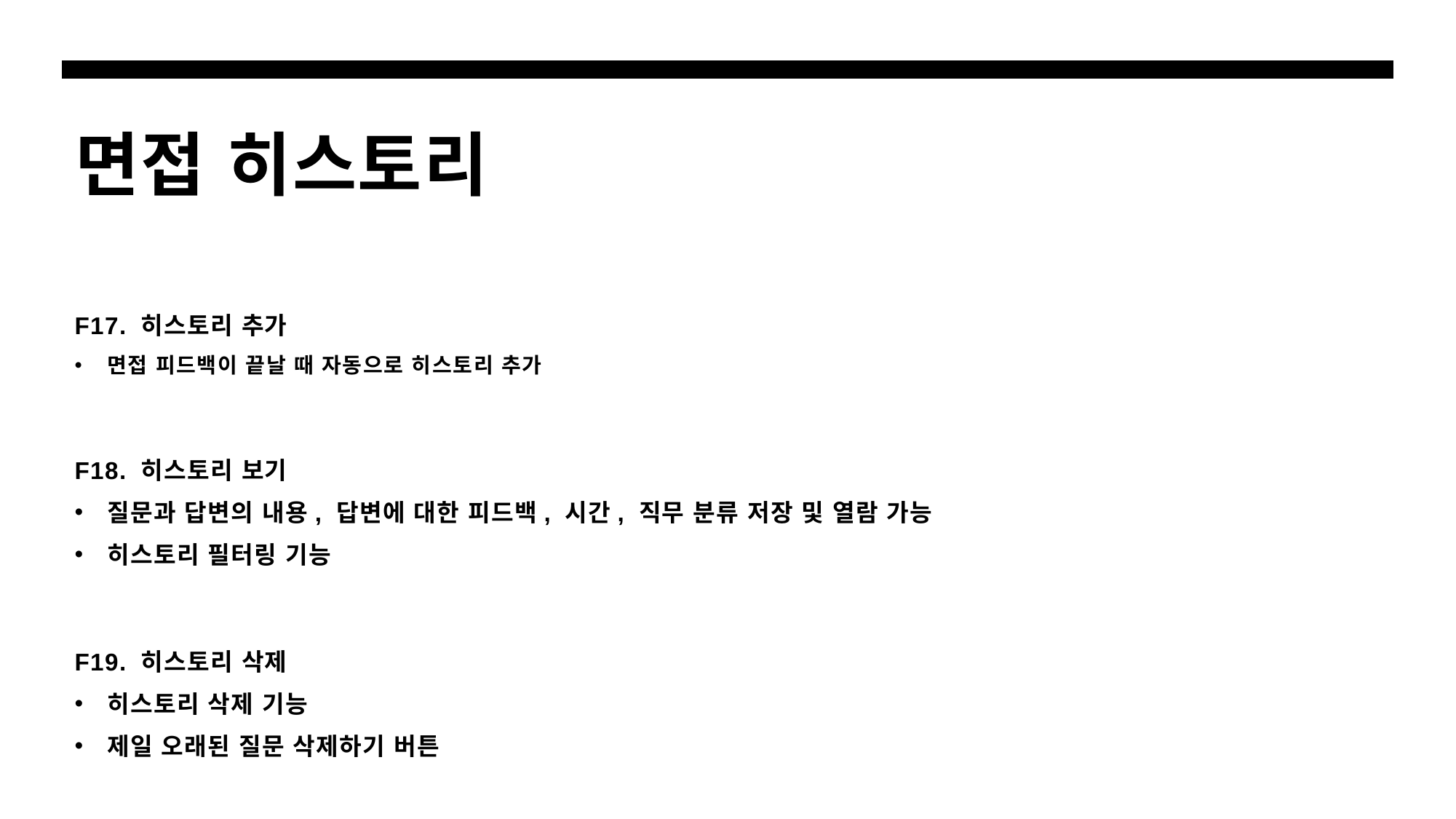

# 면접 히스토리
F17. 히스토리 추가
면접 피드백이 끝날 때 자동으로 히스토리 추가

F18. 히스토리 보기
질문과 답변의 내용, 답변에 대한 피드백, 시간, 직무 분류 저장 및 열람 가능
히스토리 필터링 기능

F19. 히스토리 삭제
히스토리 삭제 기능
제일 오래된 질문 삭제하기 버튼